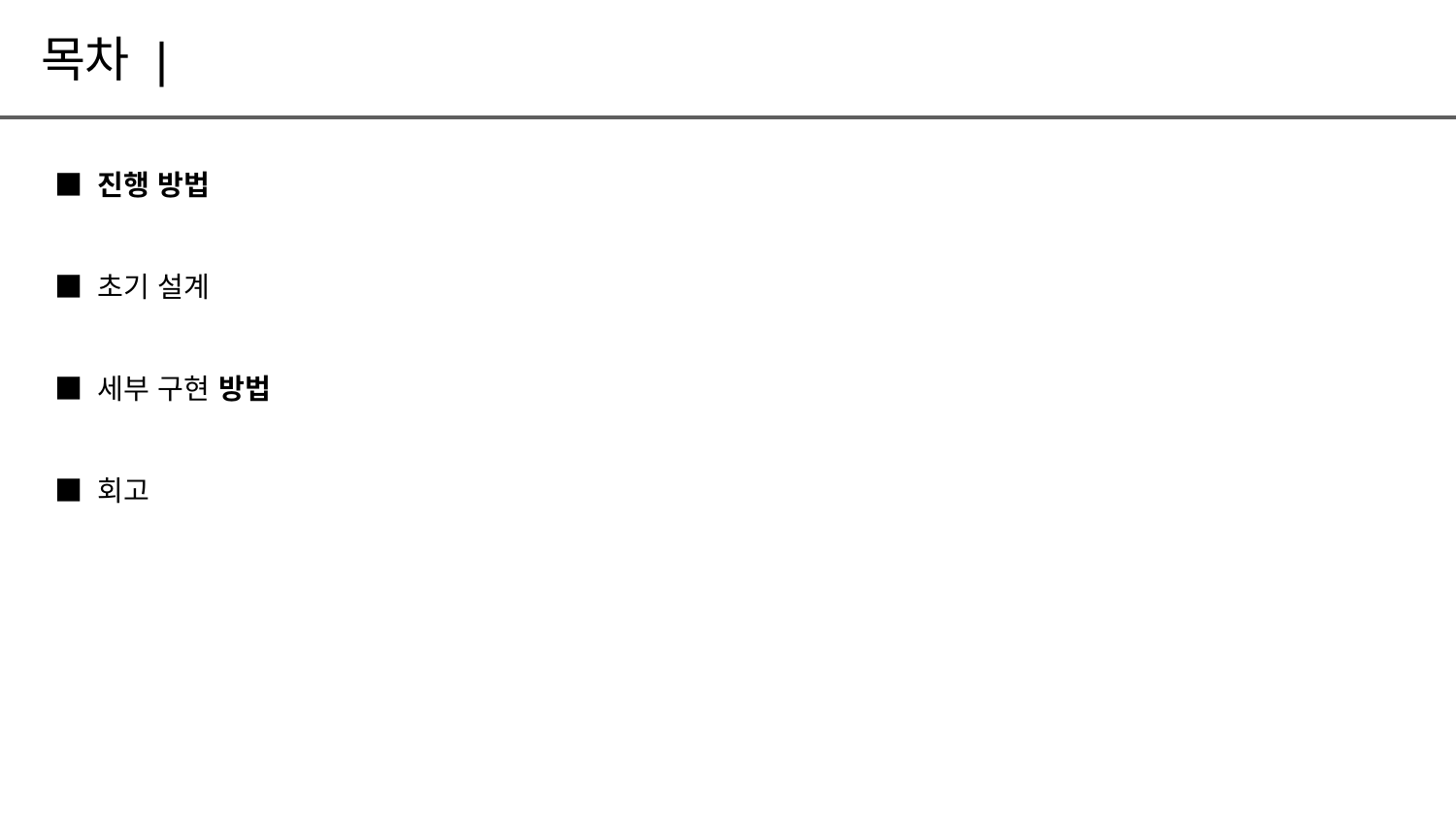

목차 |
■ 진행 방법

■ 초기 설계

■ 세부 구현 방법

■ 회고